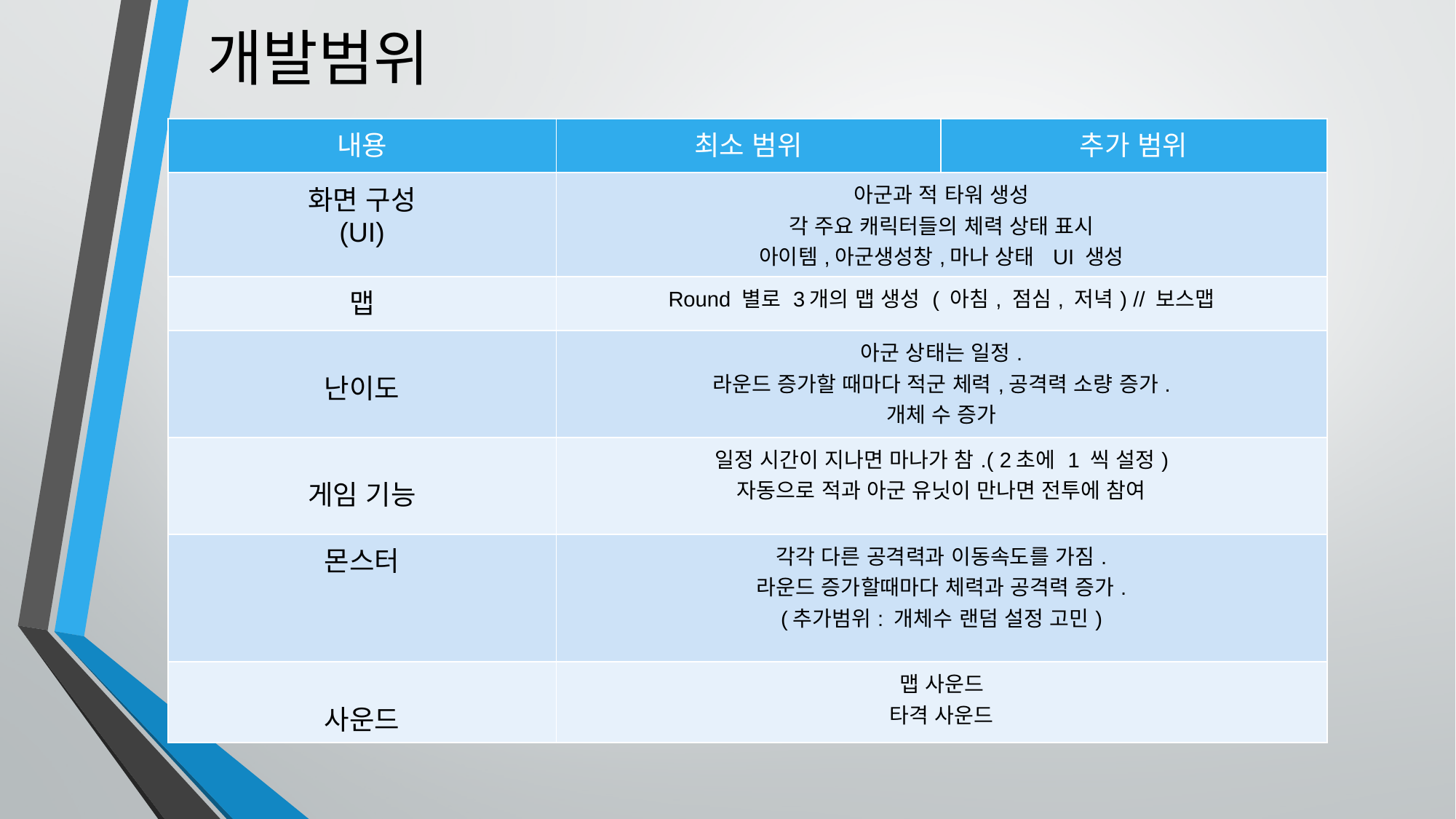

# 개발범위
| 내용 | 최소 범위 | 추가 범위 |
| --- | --- | --- |
| 화면 구성 (UI) | 아군과 적 타워 생성 각 주요 캐릭터들의 체력 상태 표시 아이템,아군생성창,마나 상태 UI 생성 |  |
| 맵 | Round 별로 3개의 맵 생성 ( 아침, 점심, 저녁) // 보스맵 |  |
| 난이도 | 아군 상태는 일정. 라운드 증가할 때마다 적군 체력,공격력 소량 증가. 개체 수 증가 |  |
| 게임 기능 | 일정 시간이 지나면 마나가 참.( 2초에 1 씩 설정) 자동으로 적과 아군 유닛이 만나면 전투에 참여 |  |
| 몬스터 | 각각 다른 공격력과 이동속도를 가짐. 라운드 증가할때마다 체력과 공격력 증가. (추가범위: 개체수 랜덤 설정 고민) |  |
| 사운드 | 맵 사운드 타격 사운드 |  |